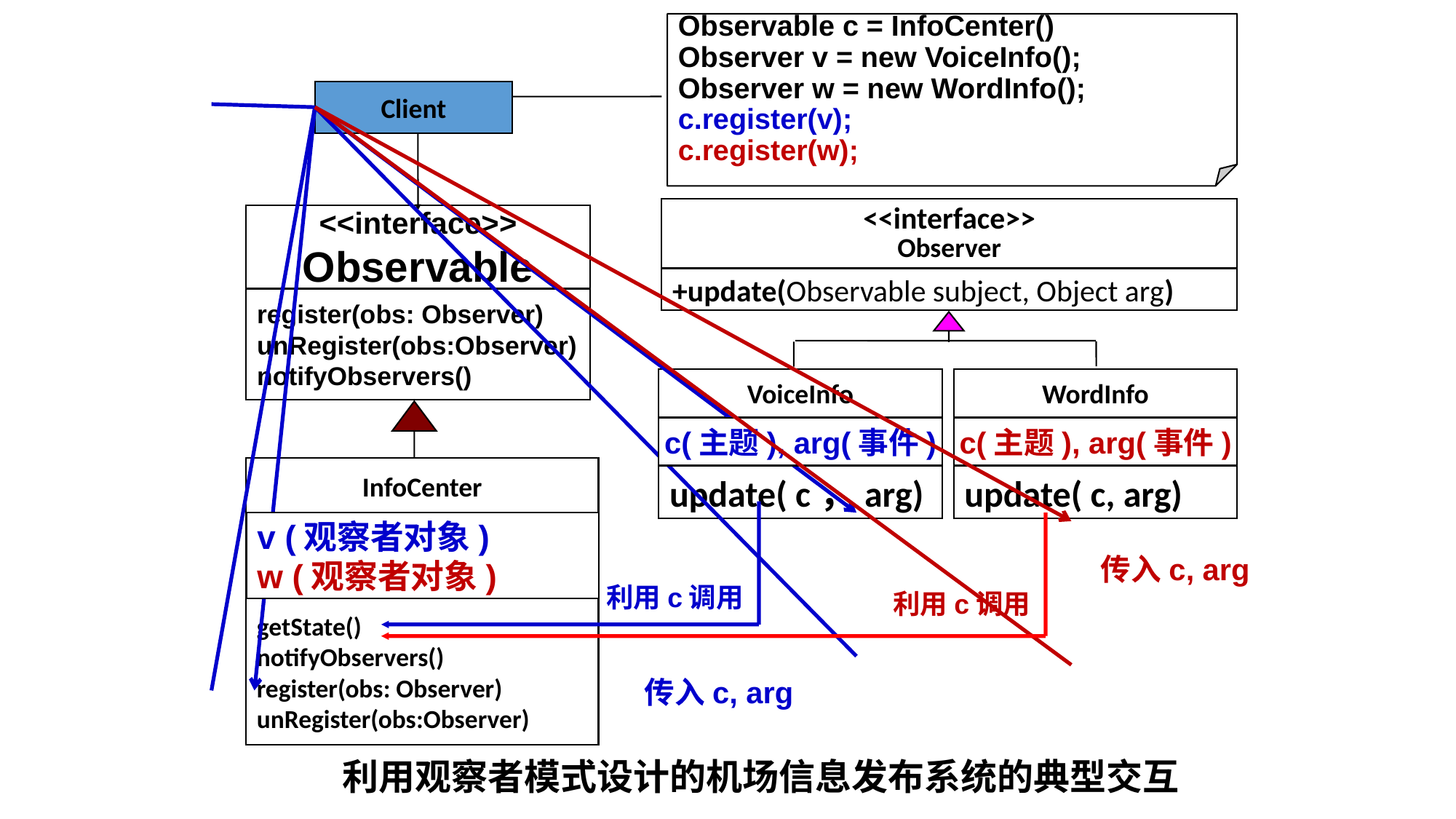

Observable c = InfoCenter()
Observer v = new VoiceInfo();
Observer w = new WordInfo();
c.register(v);
c.register(w);
Client

<<interface>>
Observer
<<interface>>
Observable
register(obs: Observer)
unRegister(obs:Observer)
notifyObservers()
+update(Observable subject, Object arg)

VoiceInfo
WordInfo

c(主题), arg(事件)
c(主题), arg(事件)
InfoCenter
update( c，arg)
update( c, arg)

v (观察者对象)
w (观察者对象)

传入c, arg
利用c调用
利用c调用
getState()
notifyObservers()
register(obs: Observer)
unRegister(obs:Observer)
传入c, arg
利用观察者模式设计的机场信息发布系统的典型交互